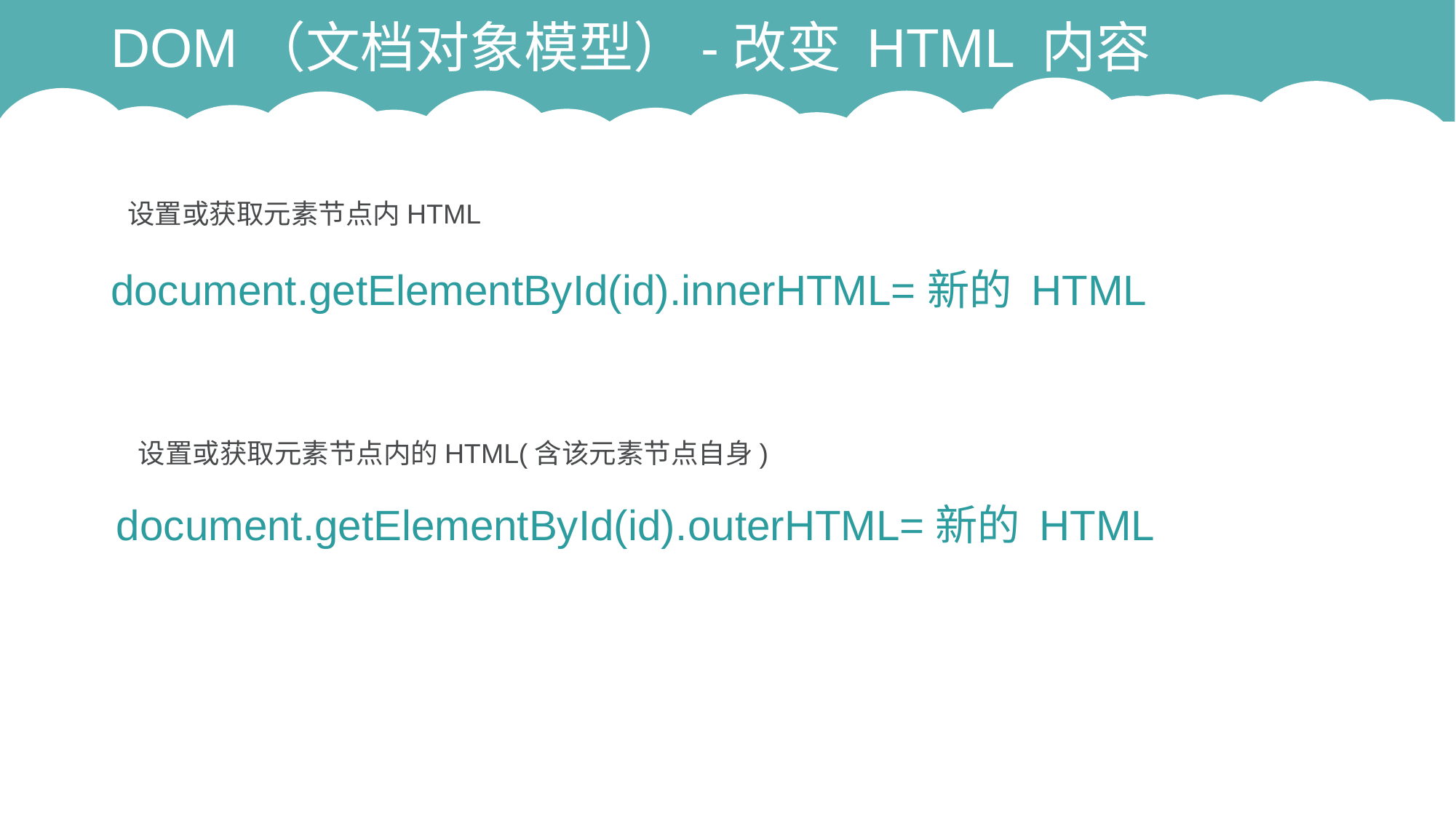

# DOM（文档对象模型）-改变 HTML 内容
设置或获取元素节点内HTML
document.getElementById(id).innerHTML=新的 HTML
设置或获取元素节点内的HTML(含该元素节点自身)
document.getElementById(id).outerHTML=新的 HTML